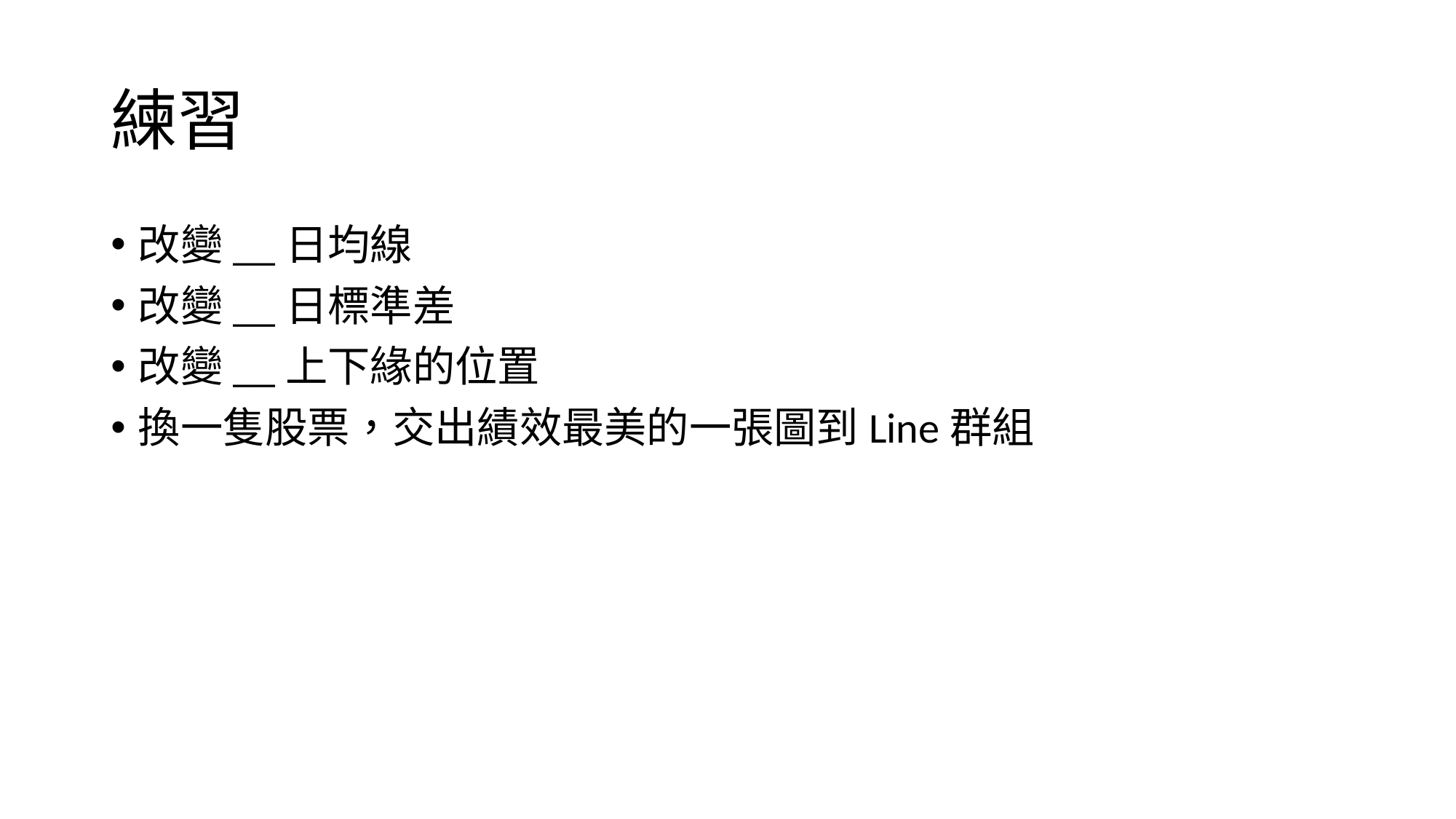

# 練習
改變__日均線
改變__日標準差
改變__上下緣的位置
換一隻股票，交出績效最美的一張圖到Line群組